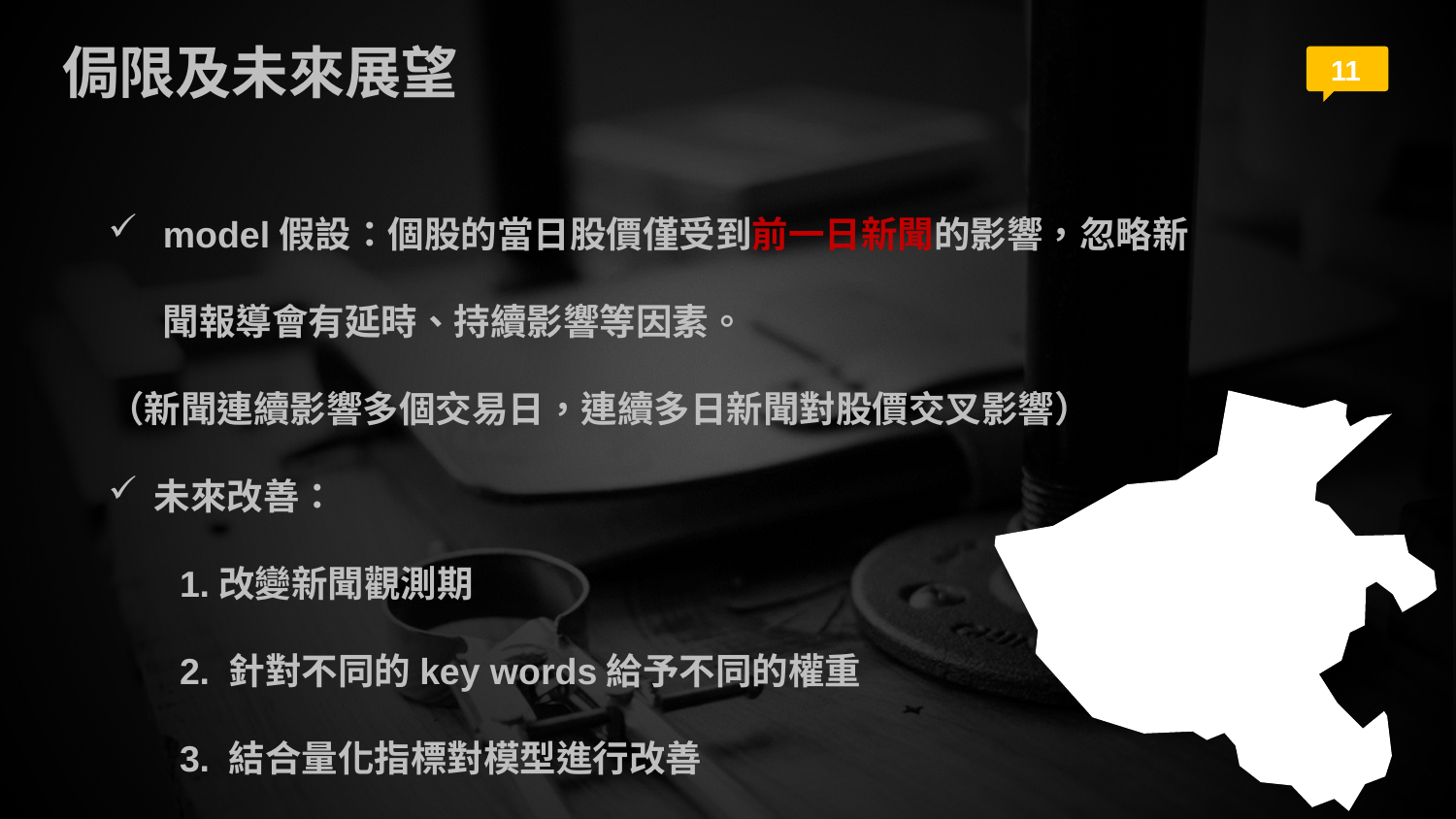

侷限及未來展望
11
model假設：個股的當日股價僅受到前一日新聞的影響，忽略新聞報導會有延時、持續影響等因素。
（新聞連續影響多個交易日，連續多日新聞對股價交叉影響）
未來改善：
       1.改變新聞觀測期
       2. 針對不同的key words給予不同的權重
       3. 結合量化指標對模型進行改善